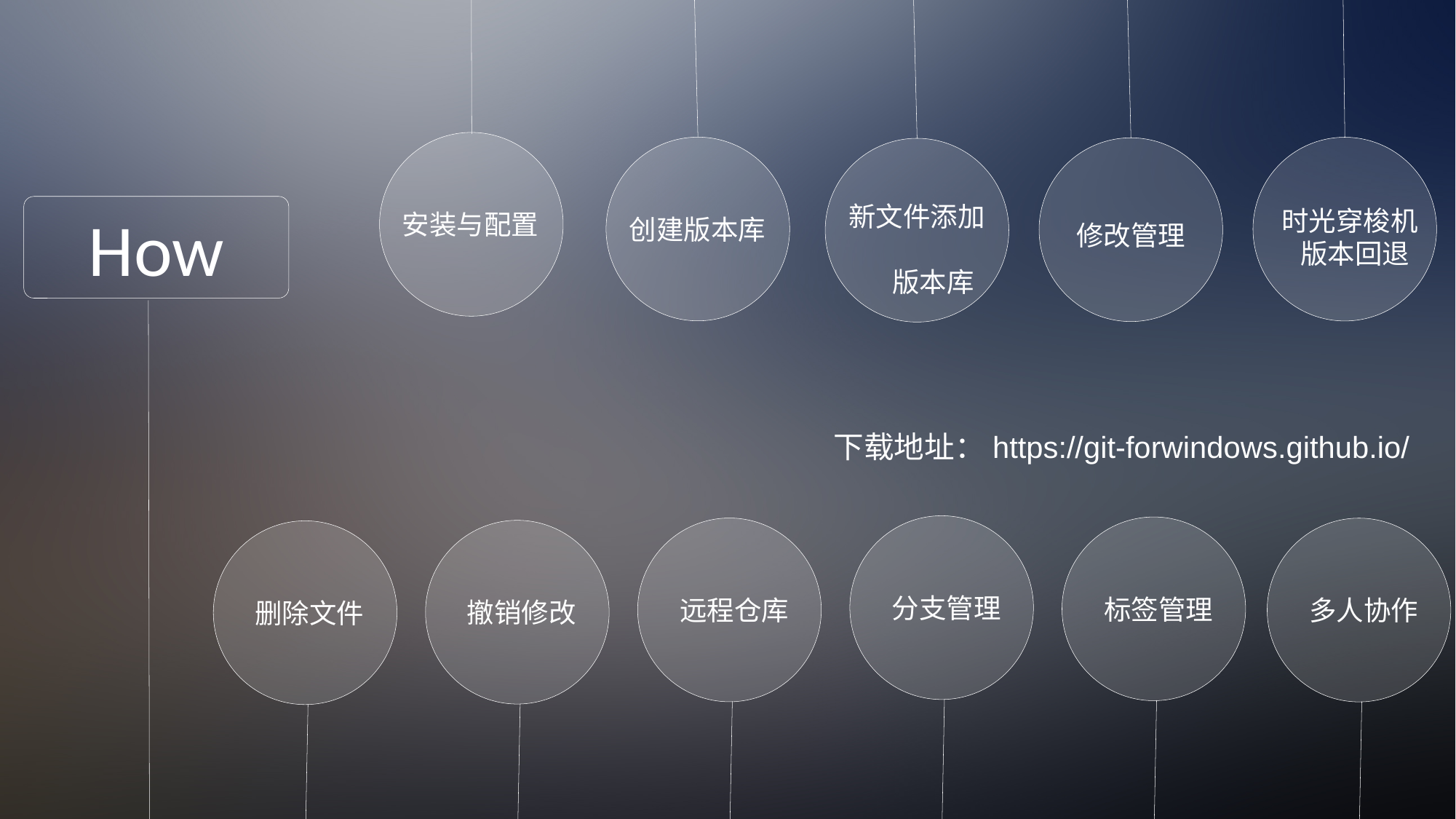

新文件添加
      版本库
How
时光穿梭机
  版本回退
安装与配置
创建版本库
修改管理
下载地址：https://git-forwindows.github.io/

 分支管理
 标签管理
 远程仓库
 多人协作
  撤销修改
  删除文件